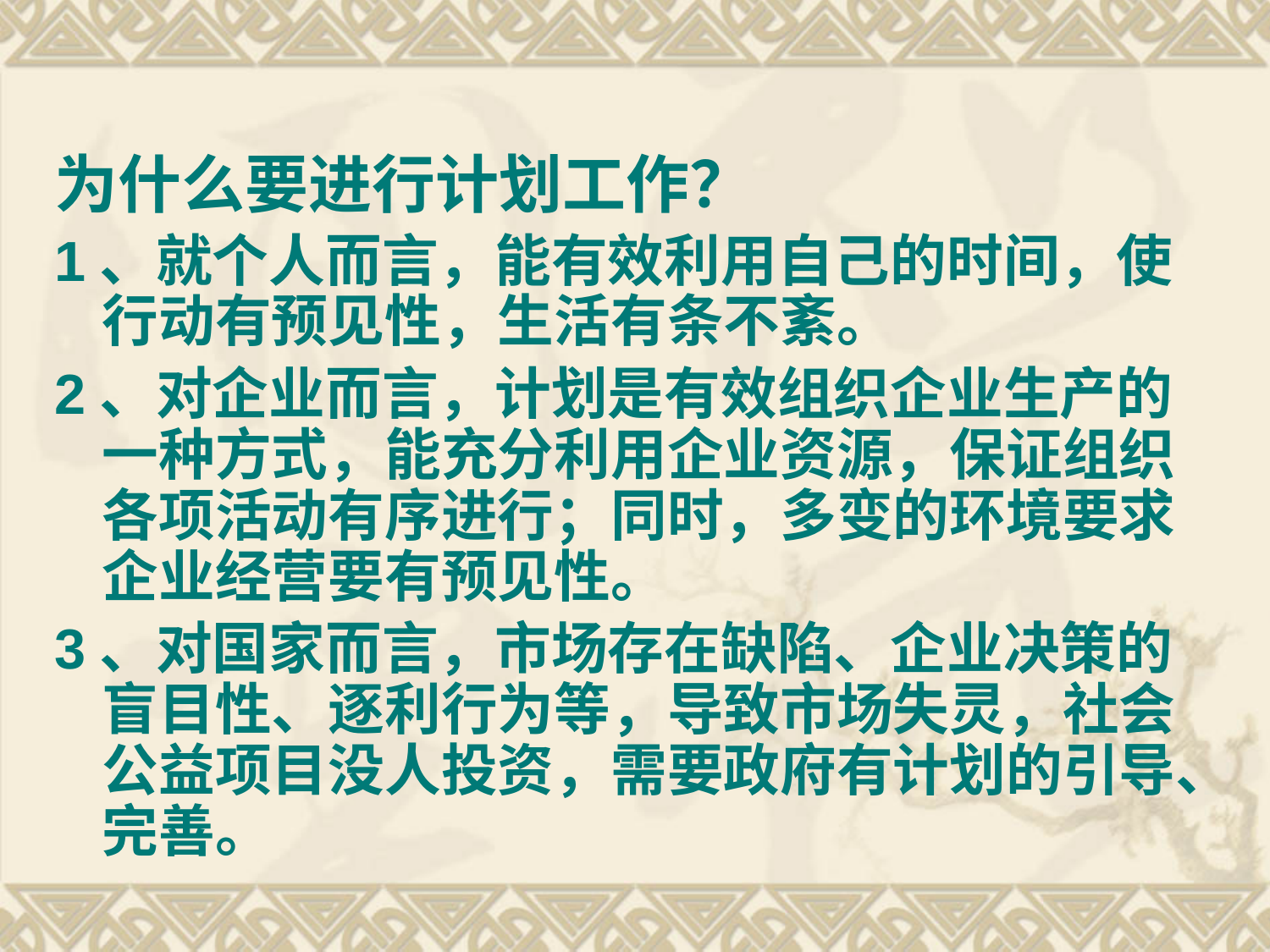

为什么要进行计划工作？
1、就个人而言，能有效利用自己的时间，使行动有预见性，生活有条不紊。
2、对企业而言，计划是有效组织企业生产的一种方式，能充分利用企业资源，保证组织各项活动有序进行；同时，多变的环境要求企业经营要有预见性。
3、对国家而言，市场存在缺陷、企业决策的盲目性、逐利行为等，导致市场失灵，社会公益项目没人投资，需要政府有计划的引导、完善。